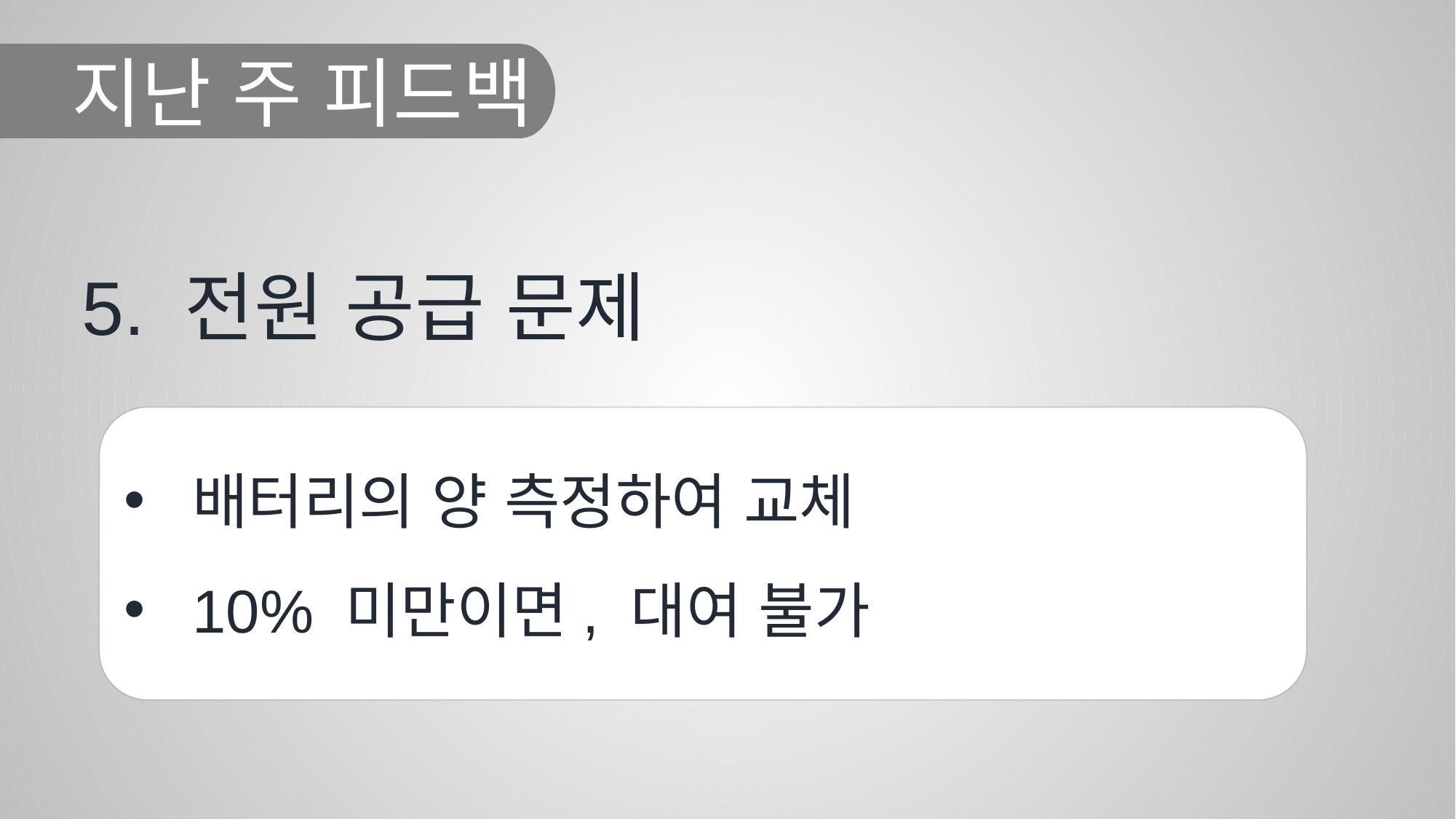

지난 주 피드백
5. 전원 공급 문제
배터리의 양 측정하여 교체
10% 미만이면, 대여 불가